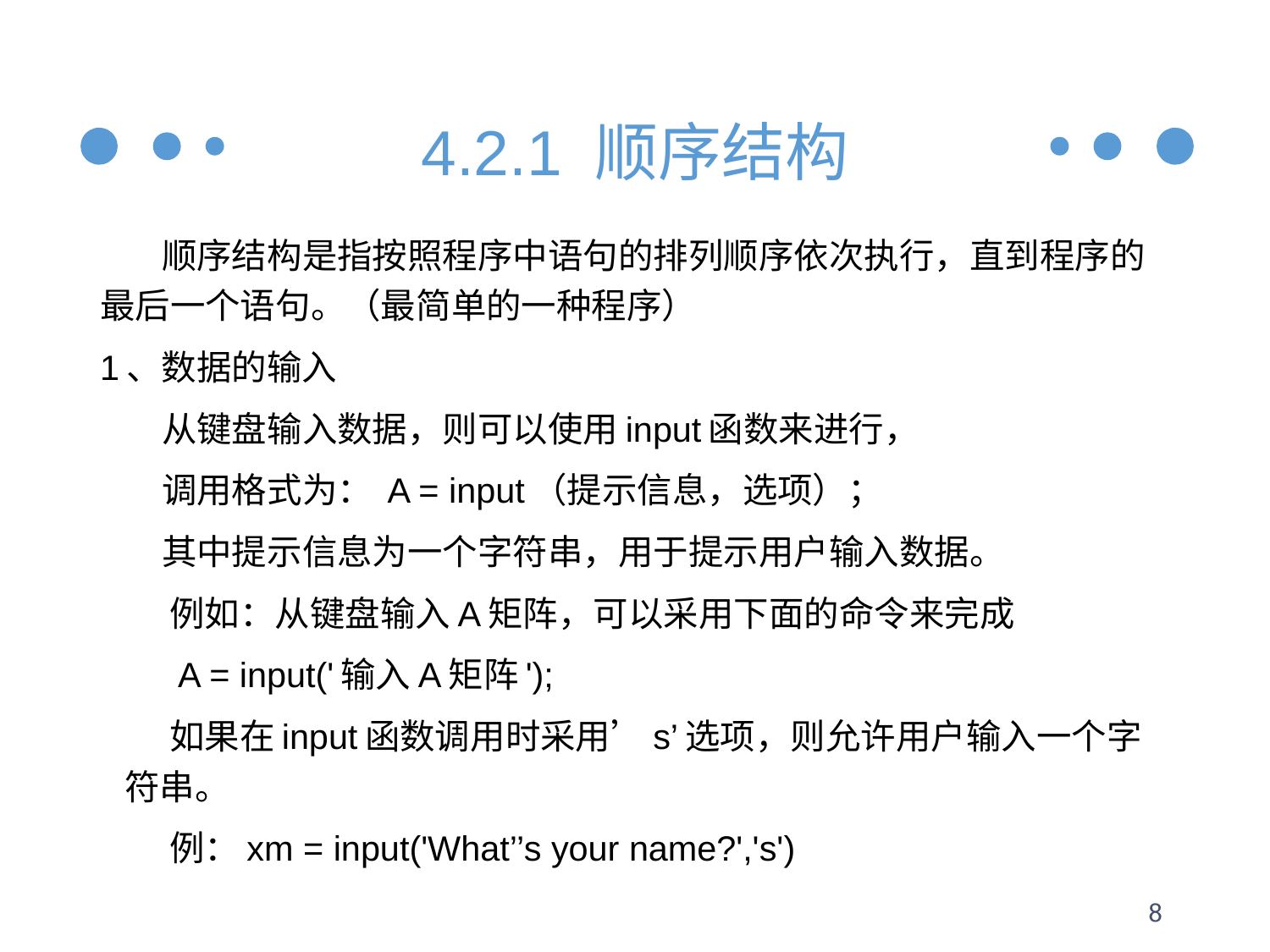

# 4.2.1 顺序结构
       顺序结构是指按照程序中语句的排列顺序依次执行，直到程序的最后一个语句。（最简单的一种程序）
1、数据的输入
       从键盘输入数据，则可以使用input函数来进行，
       调用格式为： A = input（提示信息，选项）；
       其中提示信息为一个字符串，用于提示用户输入数据。
        例如：从键盘输入A矩阵，可以采用下面的命令来完成
        A = input('输入A矩阵');
        如果在input函数调用时采用’s’选项，则允许用户输入一个字符串。
        例：xm = input('What’’s your name?','s')

8